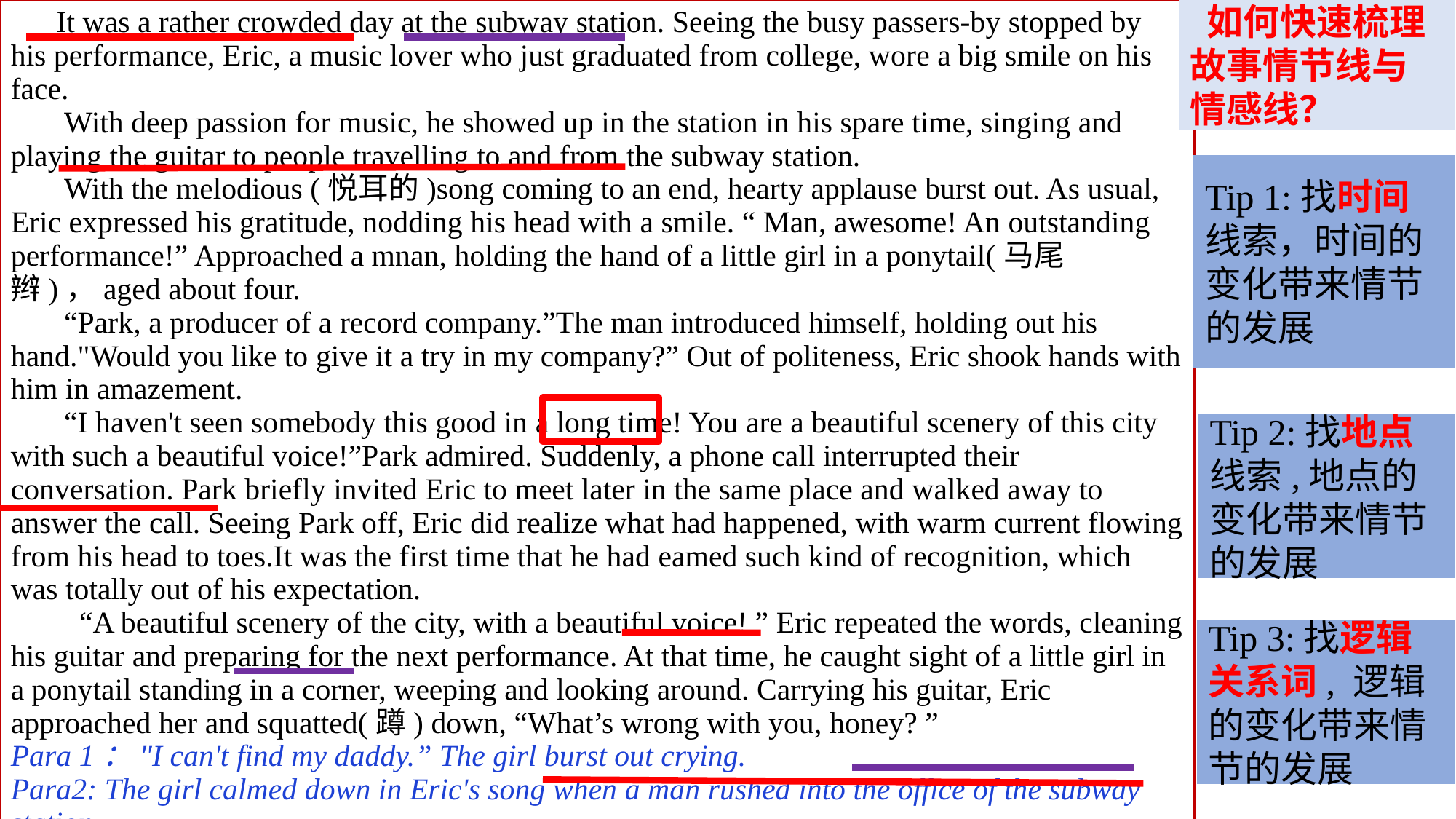

It was a rather crowded day at the subway station. Seeing the busy passers-by stopped by his performance, Eric, a music lover who just graduated from college, wore a big smile on his face.
       With deep passion for music, he showed up in the station in his spare time, singing and playing the guitar to people travelling to and from the subway station.
       With the melodious (悦耳的)song coming to an end, hearty applause burst out. As usual, Eric expressed his gratitude, nodding his head with a smile. “ Man, awesome! An outstanding performance!” Approached a mnan, holding the hand of a little girl in a ponytail(马尾辫)，aged about four.
       “Park, a producer of a record company.”The man introduced himself, holding out his hand."Would you like to give it a try in my company?” Out of politeness, Eric shook hands with him in amazement.
       “I haven't seen somebody this good in a long time! You are a beautiful scenery of this city with such a beautiful voice!”Park admired. Suddenly, a phone call interrupted their conversation. Park briefly invited Eric to meet later in the same place and walked away to answer the call. Seeing Park off, Eric did realize what had happened, with warm current flowing from his head to toes.It was the first time that he had eamed such kind of recognition, which was totally out of his expectation.
         “A beautiful scenery of the city, with a beautiful voice! ” Eric repeated the words, cleaning his guitar and preparing for the next performance. At that time, he caught sight of a little girl in a ponytail standing in a corner, weeping and looking around. Carrying his guitar, Eric approached her and squatted(蹲) down, “What’s wrong with you, honey? ”
Para 1："I can't find my daddy.” The girl burst out crying.
Para2: The girl calmed down in Eric's song when a man rushed into the office of the subway station.
 如何快速梳理故事情节线与情感线？
Tip 1:找时间线索，时间的变化带来情节的发展

Tip 2:找地点线索,地点的变化带来情节的发展
Tip 3:找逻辑关系词, 逻辑的变化带来情节的发展